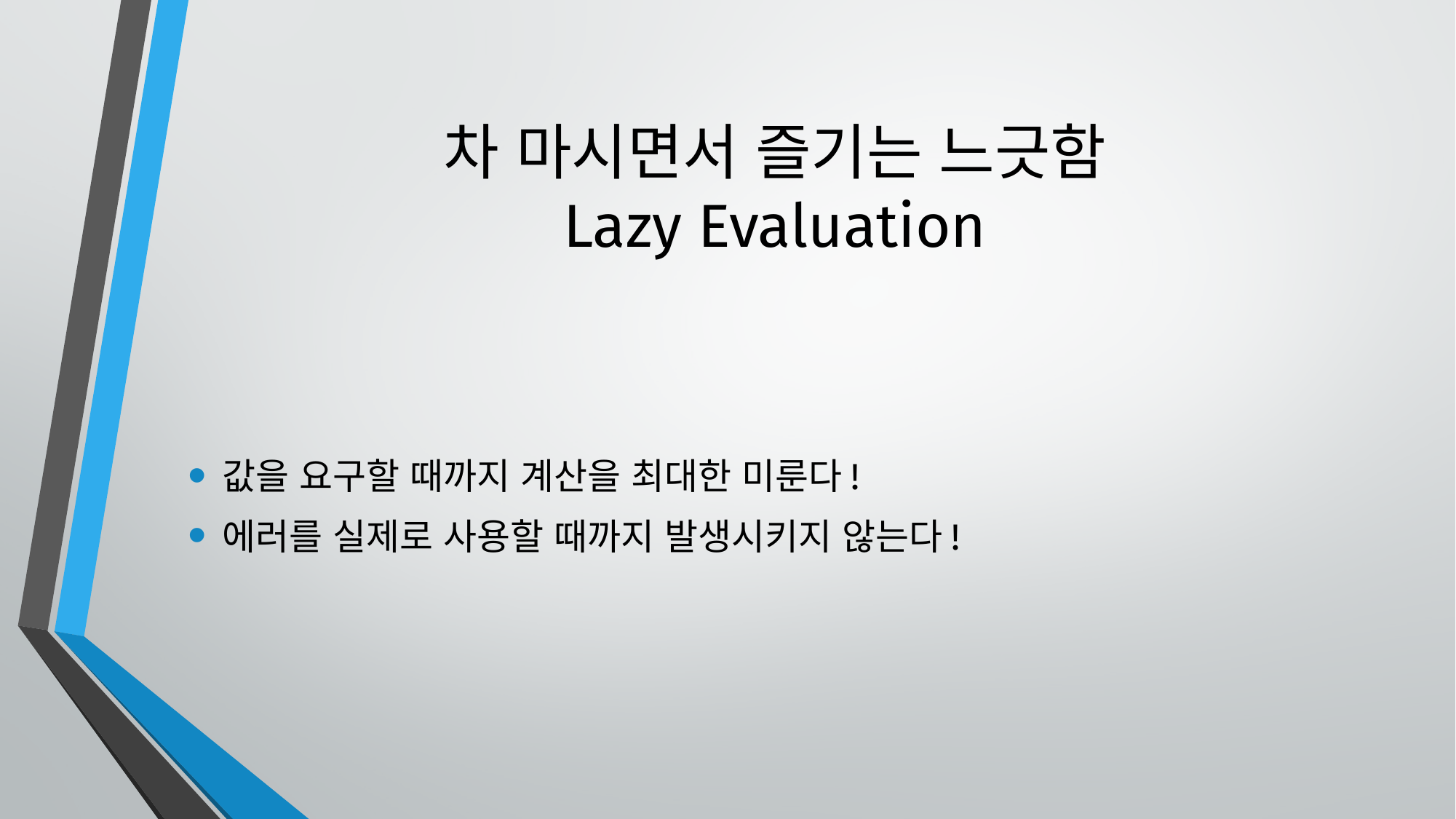

# 차 마시면서 즐기는 느긋함 Lazy Evaluation
값을 요구할 때까지 계산을 최대한 미룬다!
에러를 실제로 사용할 때까지 발생시키지 않는다!